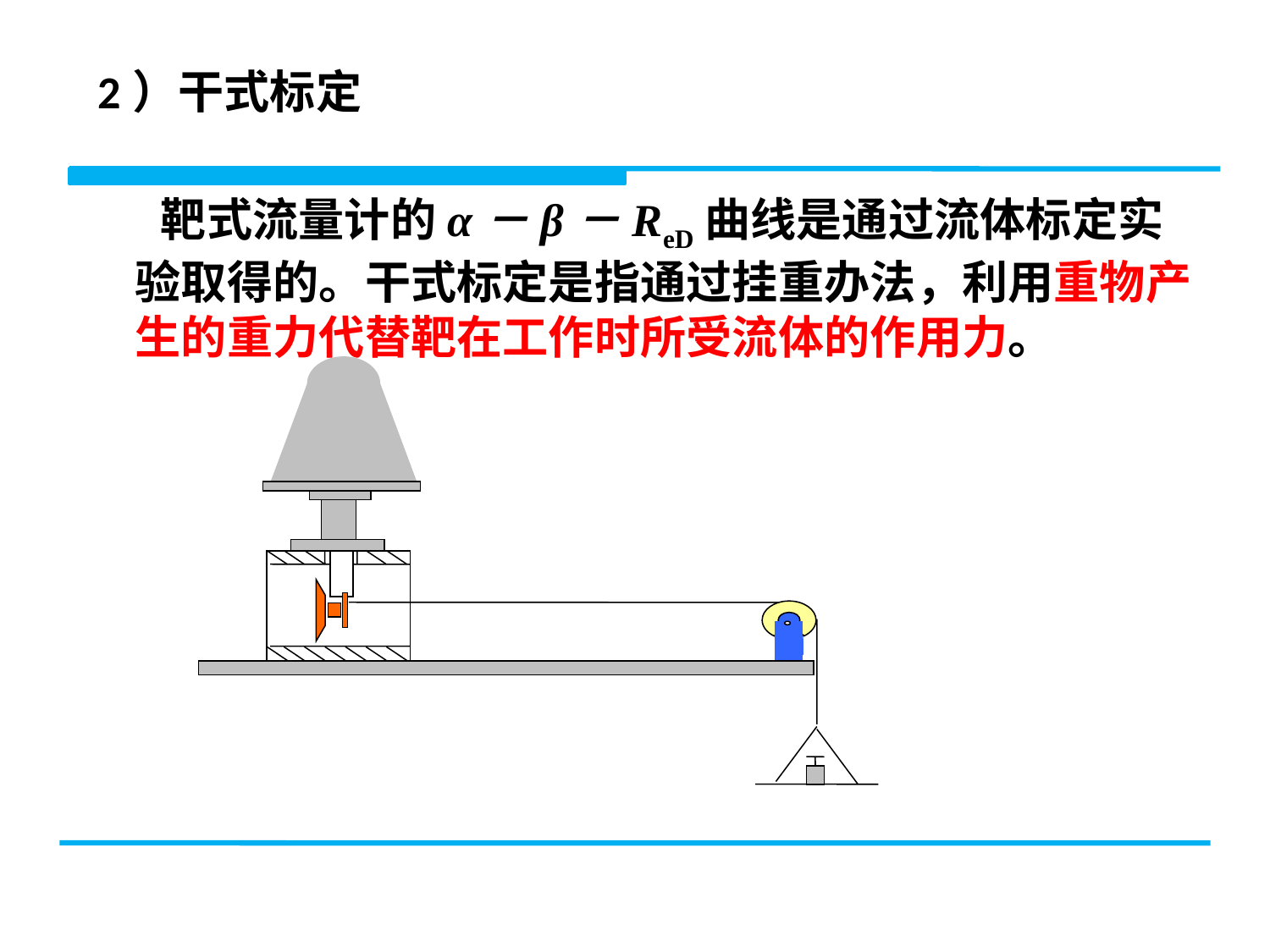

2）干式标定

      靶式流量计的α－β－ReD曲线是通过流体标定实验取得的。干式标定是指通过挂重办法，利用重物产生的重力代替靶在工作时所受流体的作用力。